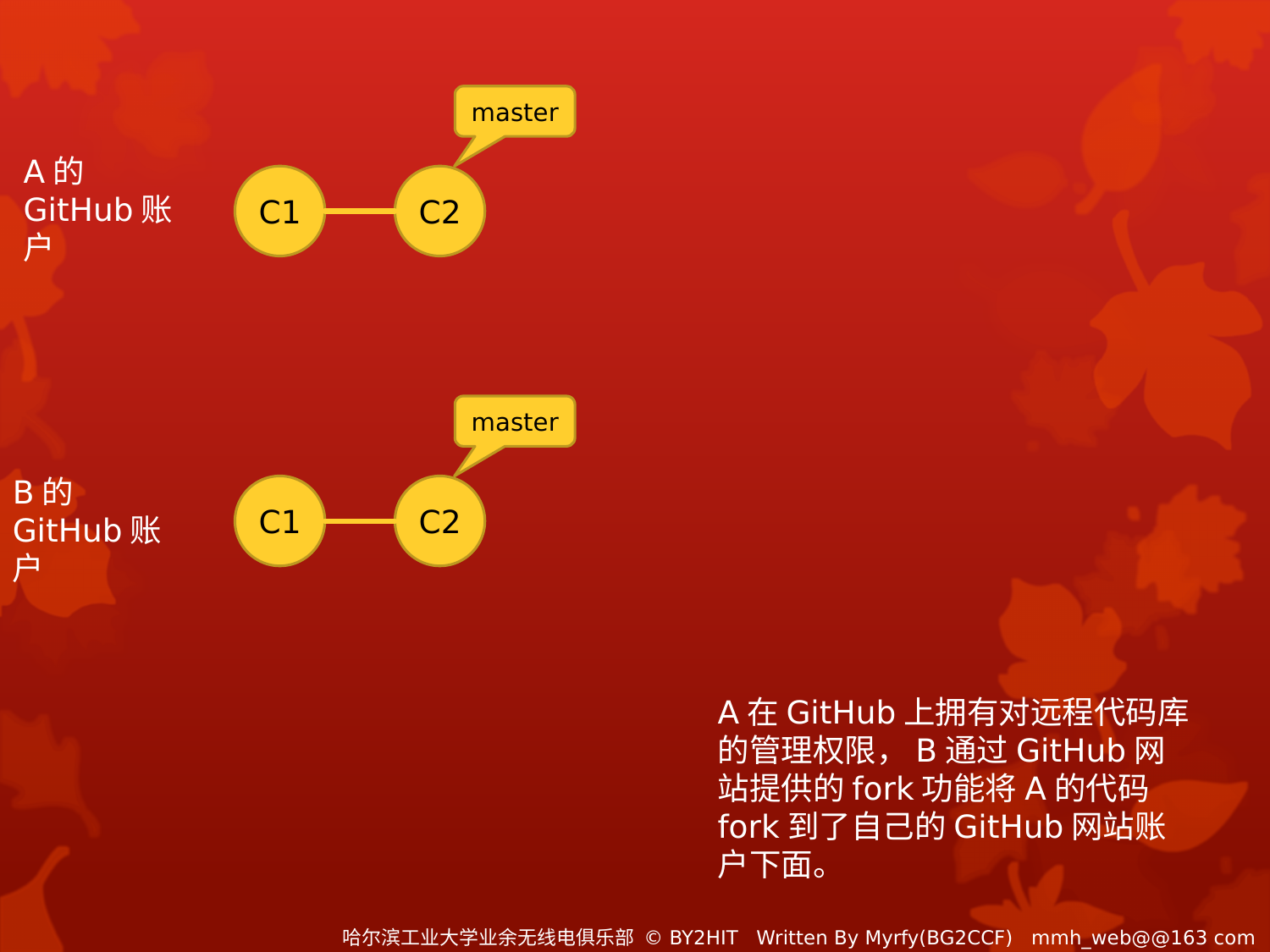

master
A的
GitHub账户
C1
C2
master
B的
GitHub账户
C1
C2
A在GitHub上拥有对远程代码库的管理权限，B通过GitHub网站提供的fork功能将A的代码fork到了自己的GitHub网站账户下面。